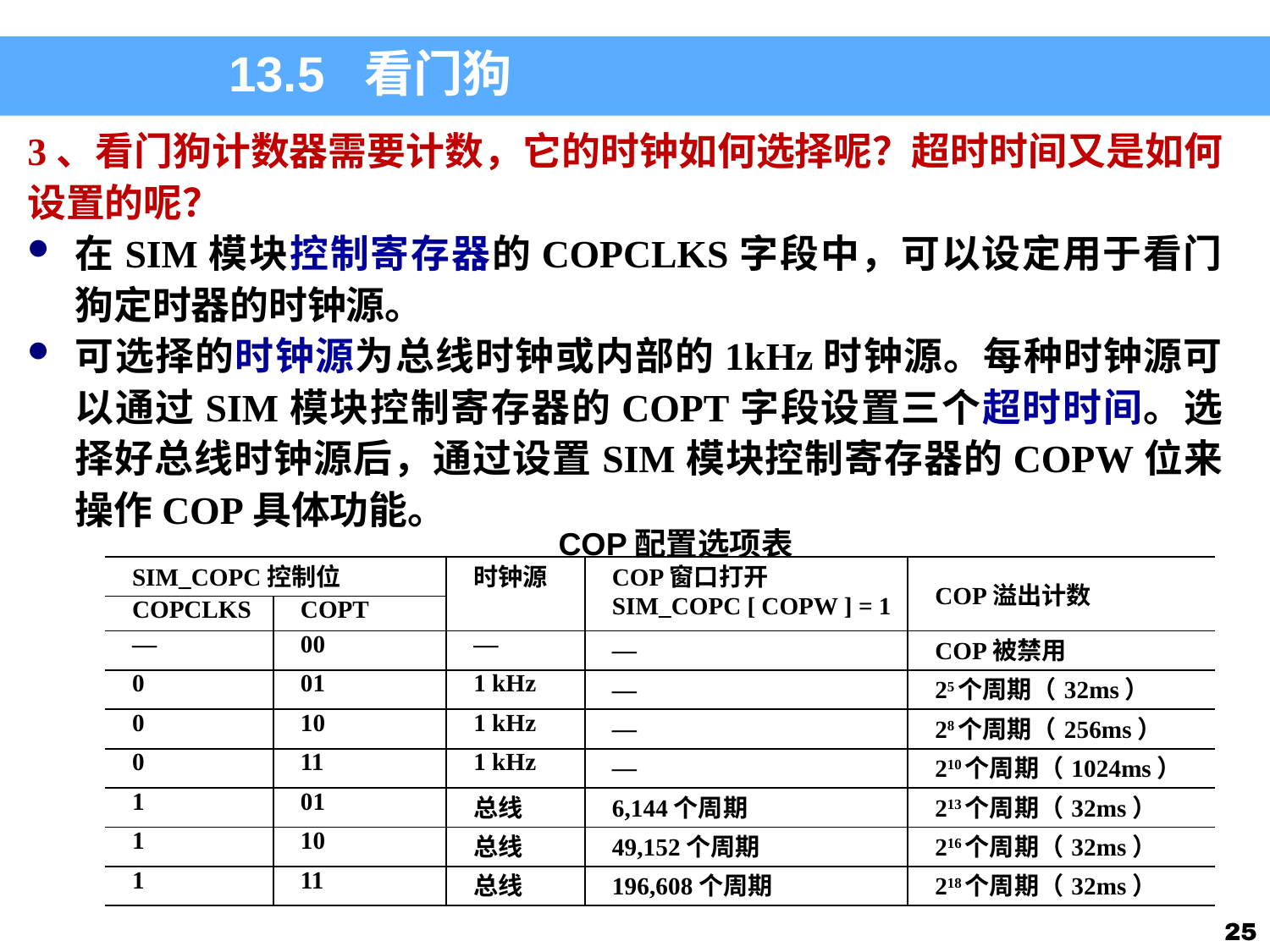

13.5  看门狗
3、看门狗计数器需要计数，它的时钟如何选择呢？超时时间又是如何设置的呢？
在SIM模块控制寄存器的COPCLKS字段中，可以设定用于看门狗定时器的时钟源。
可选择的时钟源为总线时钟或内部的1kHz时钟源。每种时钟源可以通过SIM模块控制寄存器的COPT字段设置三个超时时间。选择好总线时钟源后，通过设置SIM模块控制寄存器的COPW位来操作COP具体功能。
| COP配置选项表 |  |  |  |  |
| --- | --- | --- | --- | --- |
| SIM\_COPC控制位 |  | 时钟源 | COP窗口打开 SIM\_COPC [ COPW ] = 1 | COP溢出计数 |
| COPCLKS | COPT |  |  |  |
| — | 00 | — | — | COP被禁用 |
| 0 | 01 | 1 kHz | — | 25个周期（32ms） |
| 0 | 10 | 1 kHz | — | 28个周期（256ms） |
| 0 | 11 | 1 kHz | — | 210个周期（1024ms） |
| 1 | 01 | 总线 | 6,144个周期 | 213个周期（32ms） |
| 1 | 10 | 总线 | 49,152个周期 | 216个周期（32ms） |
| 1 | 11 | 总线 | 196,608个周期 | 218个周期（32ms） |
25